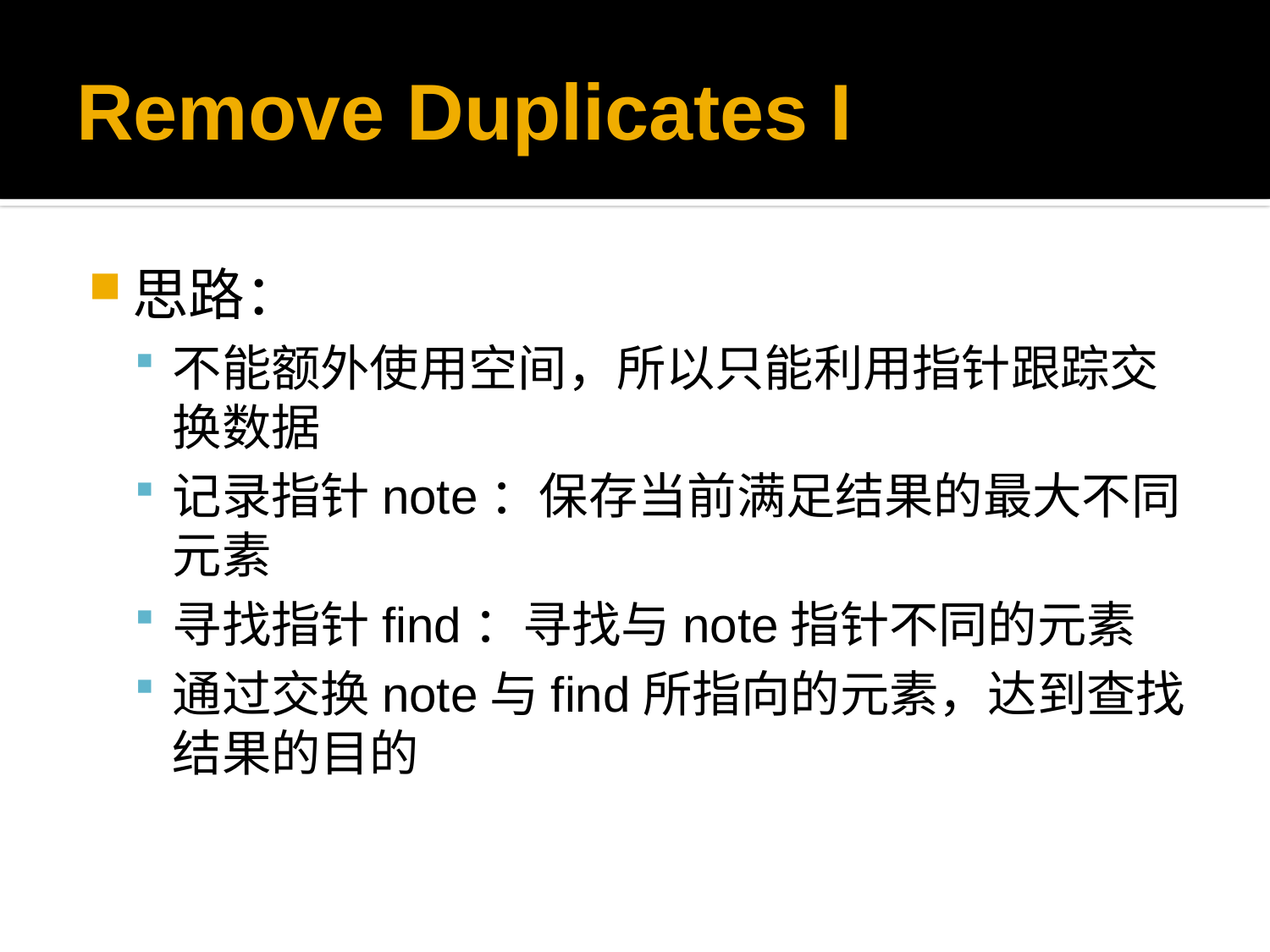

# Remove Duplicates I
思路：
不能额外使用空间，所以只能利用指针跟踪交换数据
记录指针note：保存当前满足结果的最大不同元素
寻找指针find：寻找与note指针不同的元素
通过交换note与find所指向的元素，达到查找结果的目的